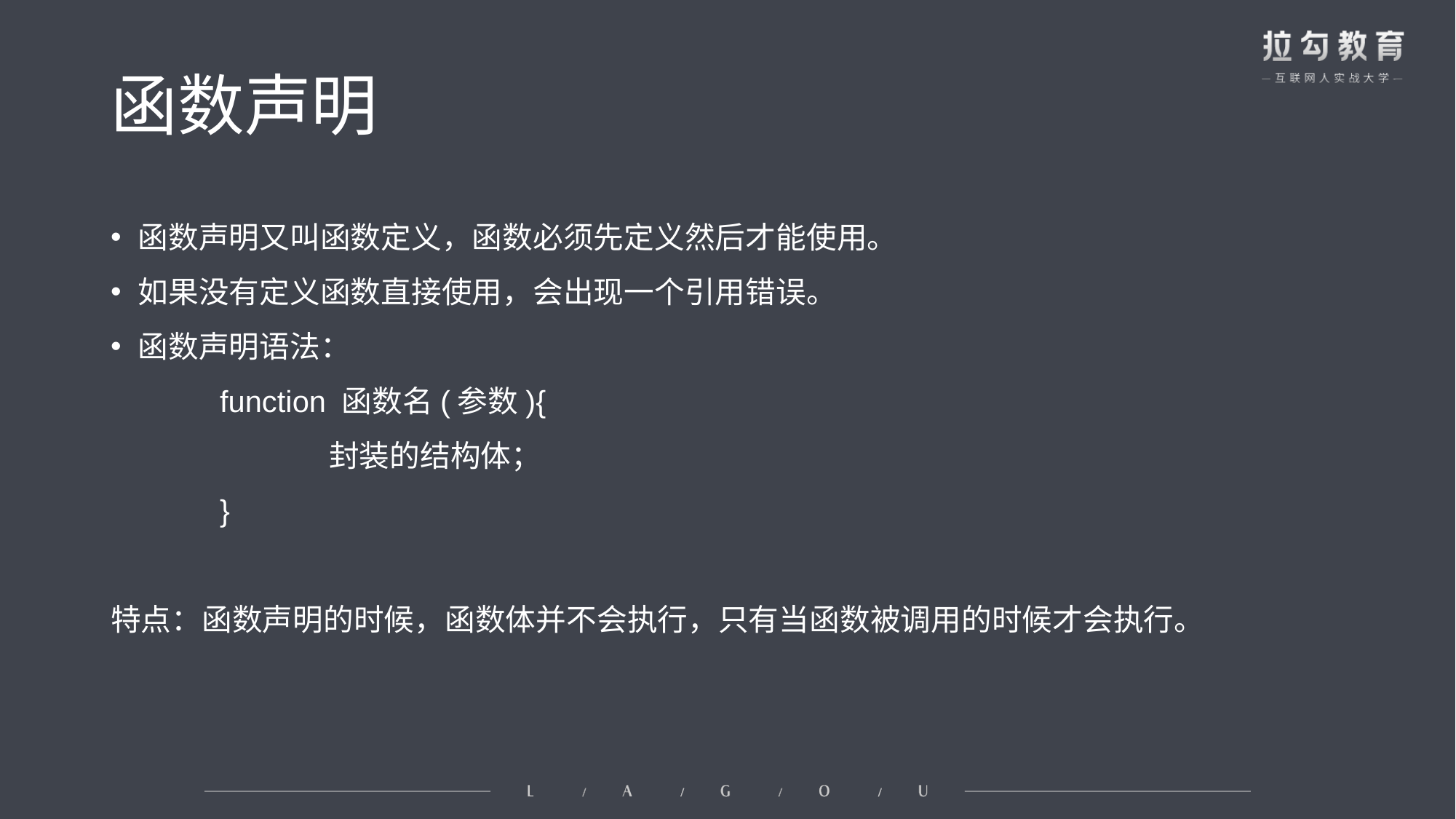

# 函数声明
函数声明又叫函数定义，函数必须先定义然后才能使用。
如果没有定义函数直接使用，会出现一个引用错误。
函数声明语法：
	function 函数名(参数){
		封装的结构体；
	}

特点：函数声明的时候，函数体并不会执行，只有当函数被调用的时候才会执行。